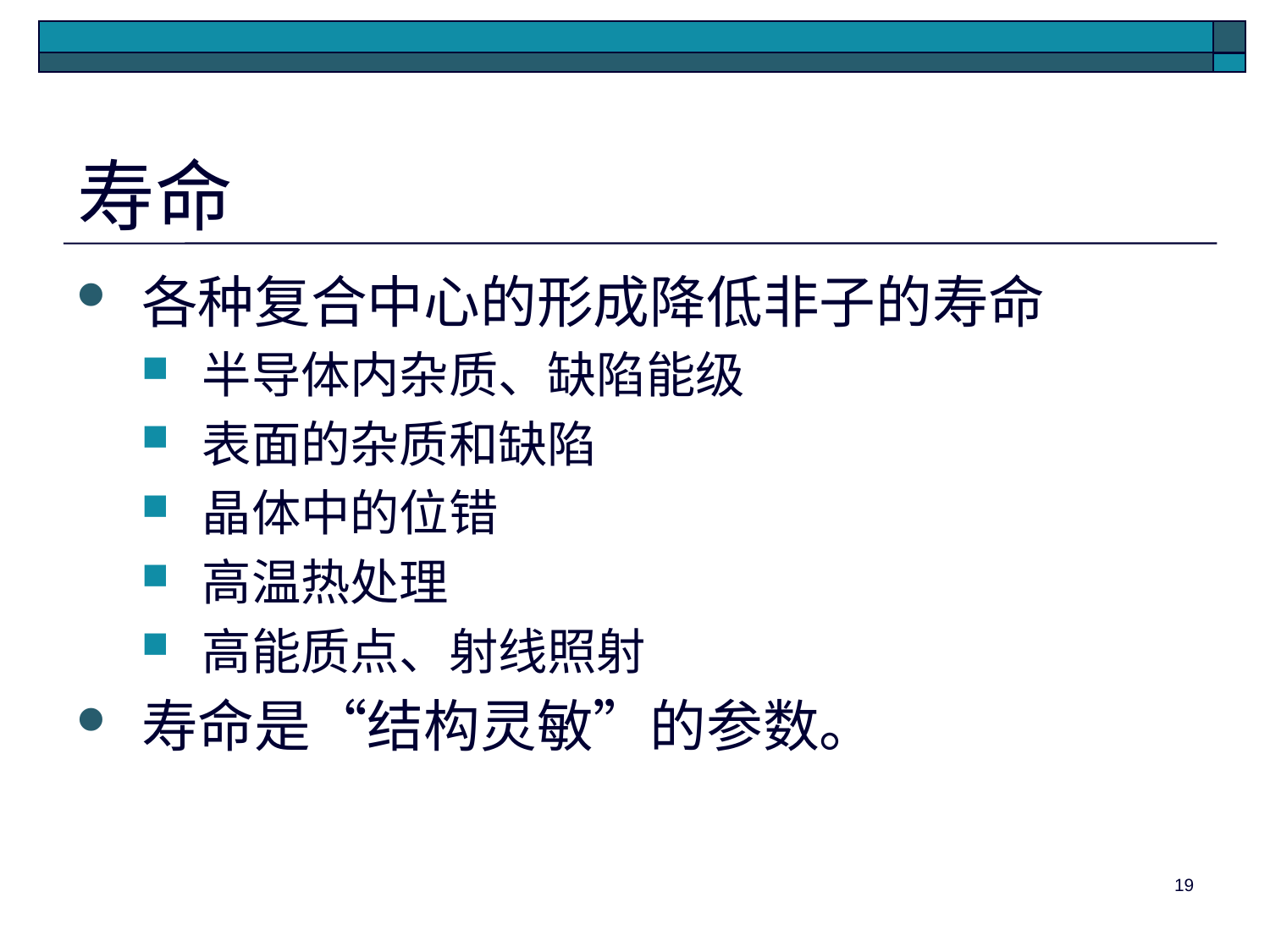

寿命
各种复合中心的形成降低非子的寿命
半导体内杂质、缺陷能级
表面的杂质和缺陷
晶体中的位错
高温热处理
高能质点、射线照射
寿命是“结构灵敏”的参数。

19